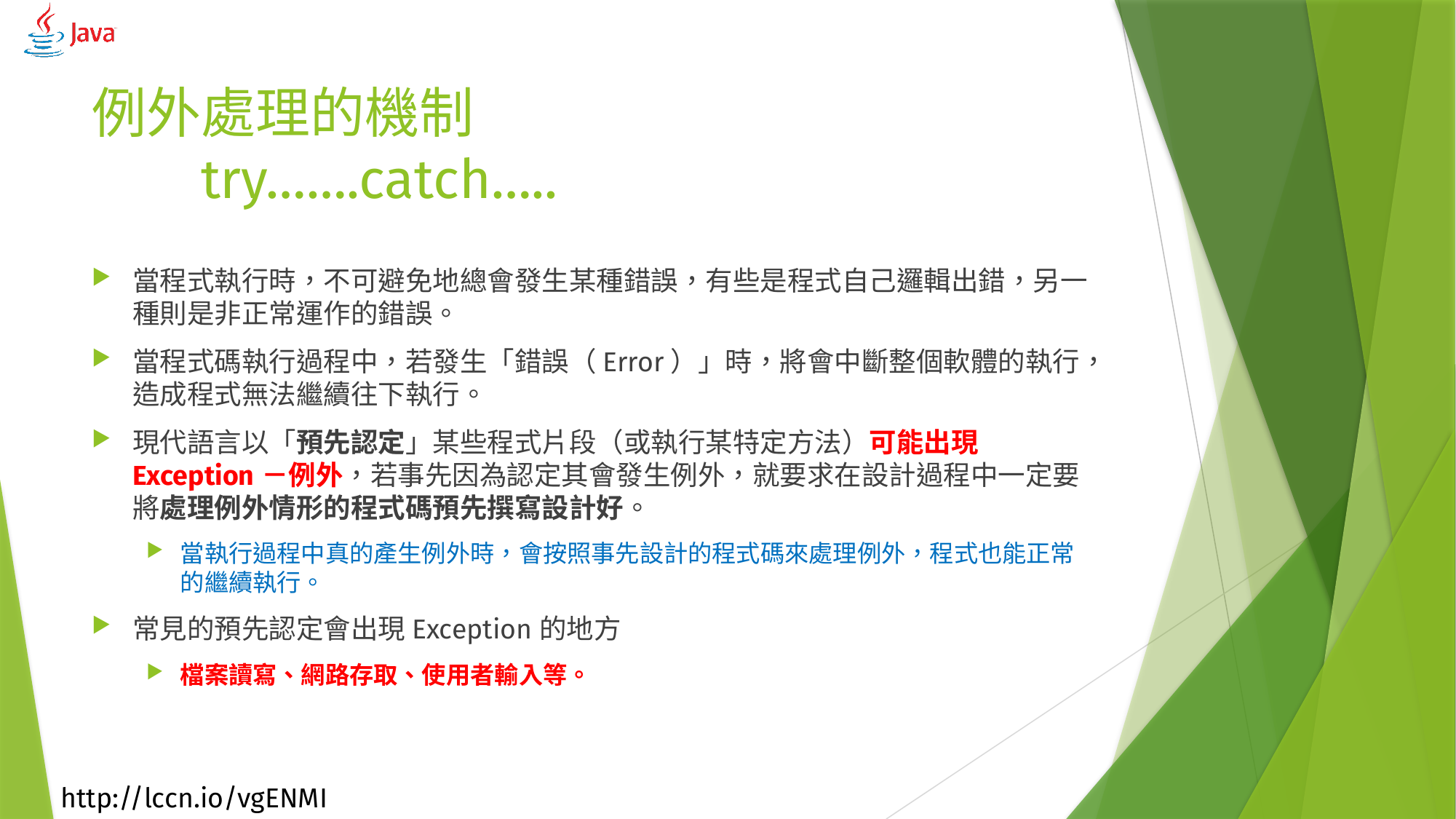

# 例外處理的機制 try…….catch…..
當程式執行時，不可避免地總會發生某種錯誤，有些是程式自己邏輯出錯，另一種則是非正常運作的錯誤。
當程式碼執行過程中，若發生「錯誤（Error）」時，將會中斷整個軟體的執行，造成程式無法繼續往下執行。
現代語言以「預先認定」某些程式片段（或執行某特定方法）可能出現 Exception－例外，若事先因為認定其會發生例外，就要求在設計過程中一定要將處理例外情形的程式碼預先撰寫設計好。
當執行過程中真的產生例外時，會按照事先設計的程式碼來處理例外，程式也能正常的繼續執行。
常見的預先認定會出現Exception的地方
檔案讀寫、網路存取、使用者輸入等。